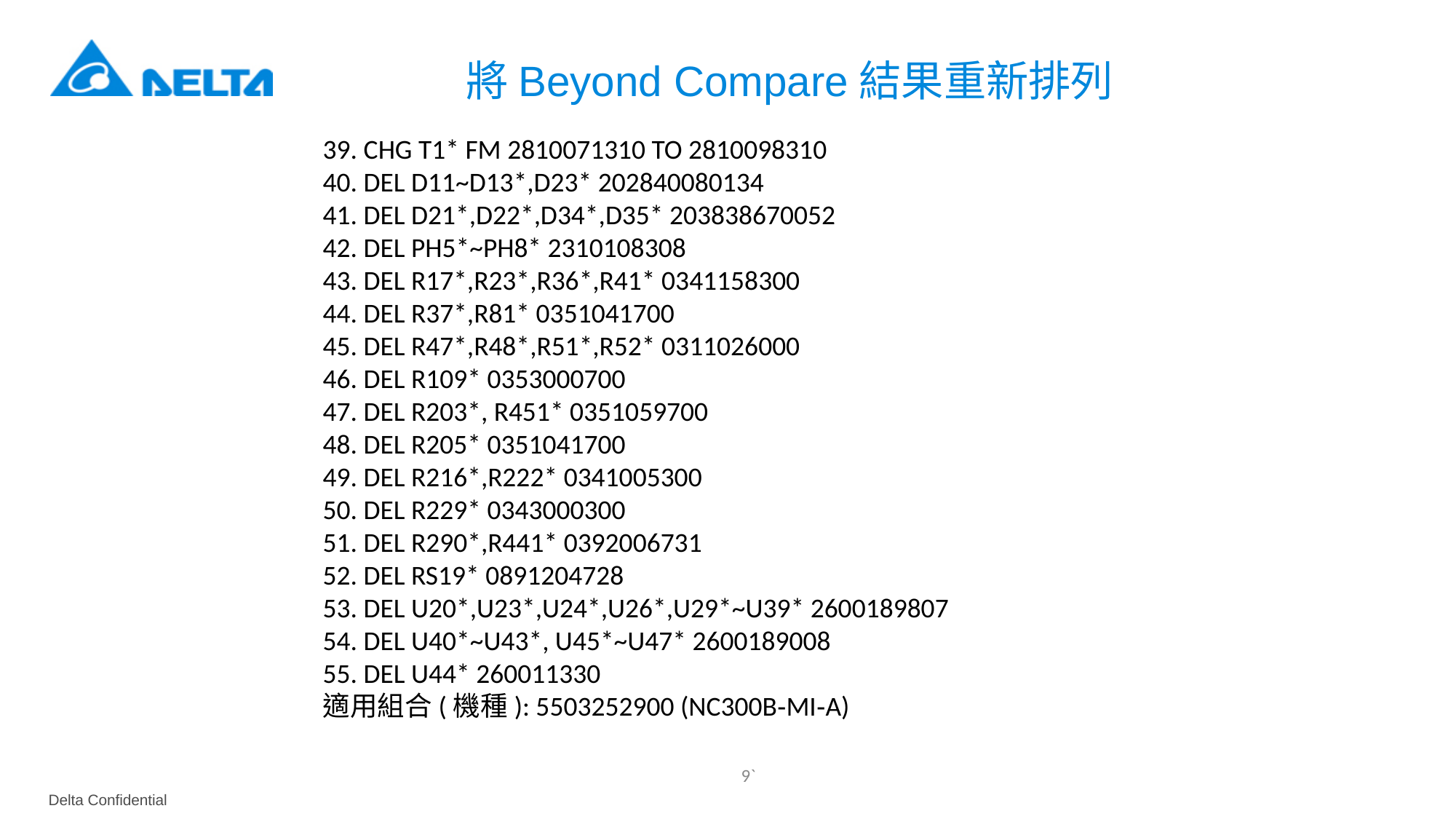

將Beyond Compare結果重新排列

39. CHG T1* FM 2810071310 TO 2810098310
40. DEL D11~D13*,D23* 202840080134
41. DEL D21*,D22*,D34*,D35* 203838670052
42. DEL PH5*~PH8* 2310108308
43. DEL R17*,R23*,R36*,R41* 0341158300
44. DEL R37*,R81* 0351041700
45. DEL R47*,R48*,R51*,R52* 0311026000
46. DEL R109* 0353000700
47. DEL R203*, R451* 0351059700
48. DEL R205* 0351041700
49. DEL R216*,R222* 0341005300
50. DEL R229* 0343000300
51. DEL R290*,R441* 0392006731
52. DEL RS19* 0891204728
53. DEL U20*,U23*,U24*,U26*,U29*~U39* 2600189807
54. DEL U40*~U43*, U45*~U47* 2600189008
55. DEL U44* 260011330
適用組合(機種): 5503252900 (NC300B‐MI‐A)

9`